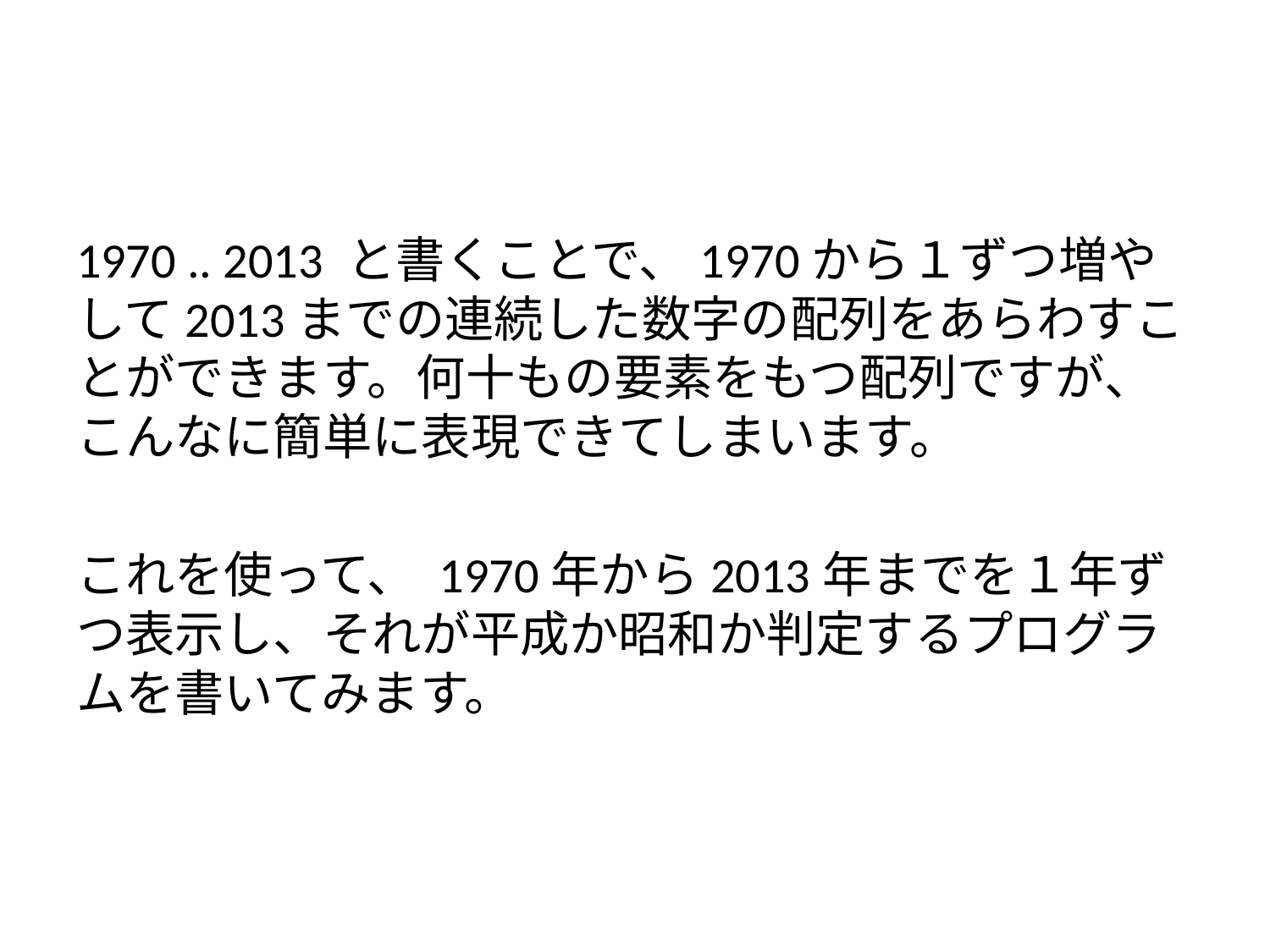

#
1970 .. 2013 と書くことで、1970から１ずつ増やして2013までの連続した数字の配列をあらわすことができます。何十もの要素をもつ配列ですが、こんなに簡単に表現できてしまいます。

これを使って、 1970年から2013年までを１年ずつ表示し、それが平成か昭和か判定するプログラムを書いてみます。